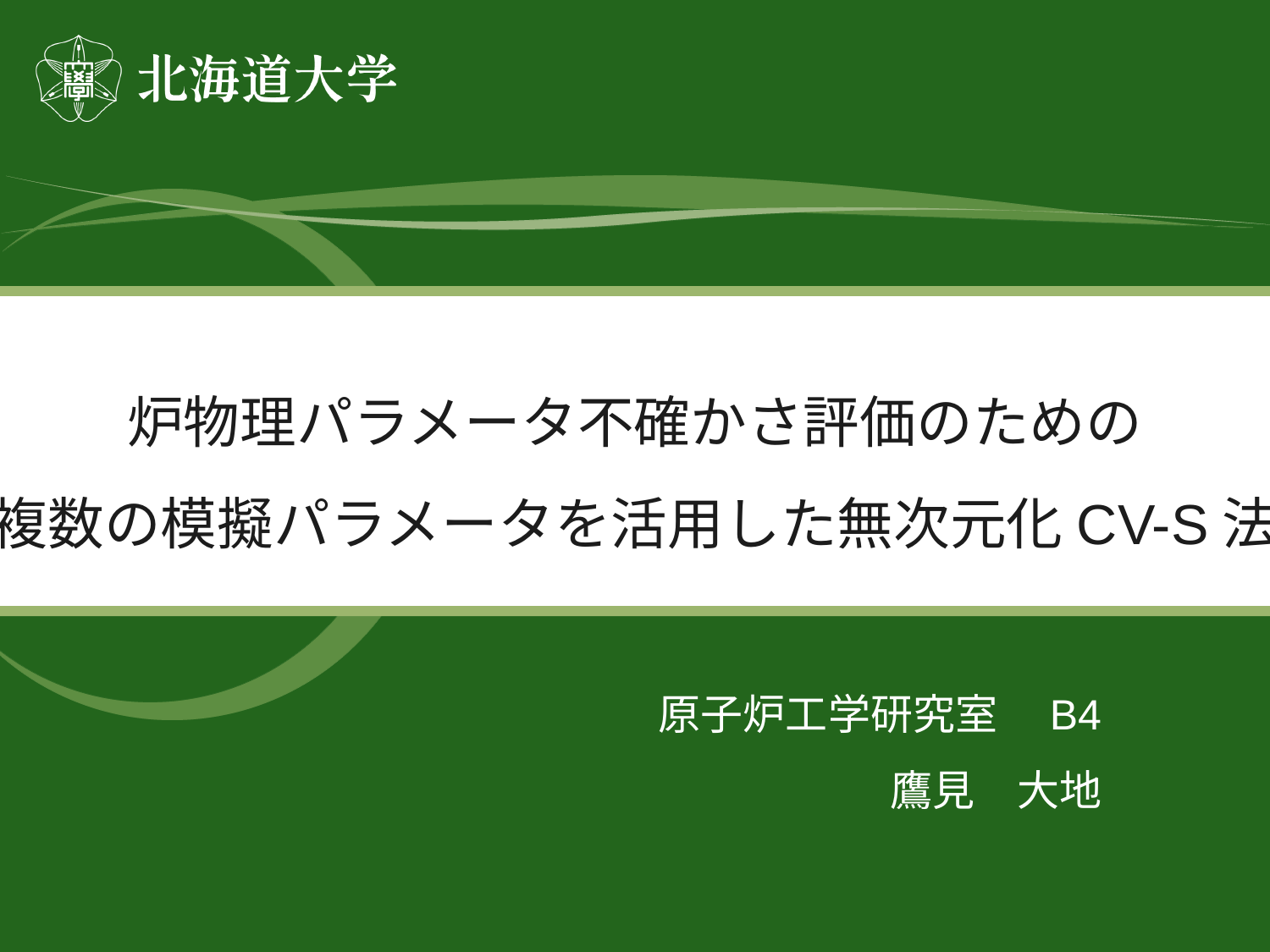

# 炉物理パラメータ不確かさ評価のための 複数の模擬パラメータを活用した無次元化CV-S法
原子炉工学研究室　B4
鷹見　大地